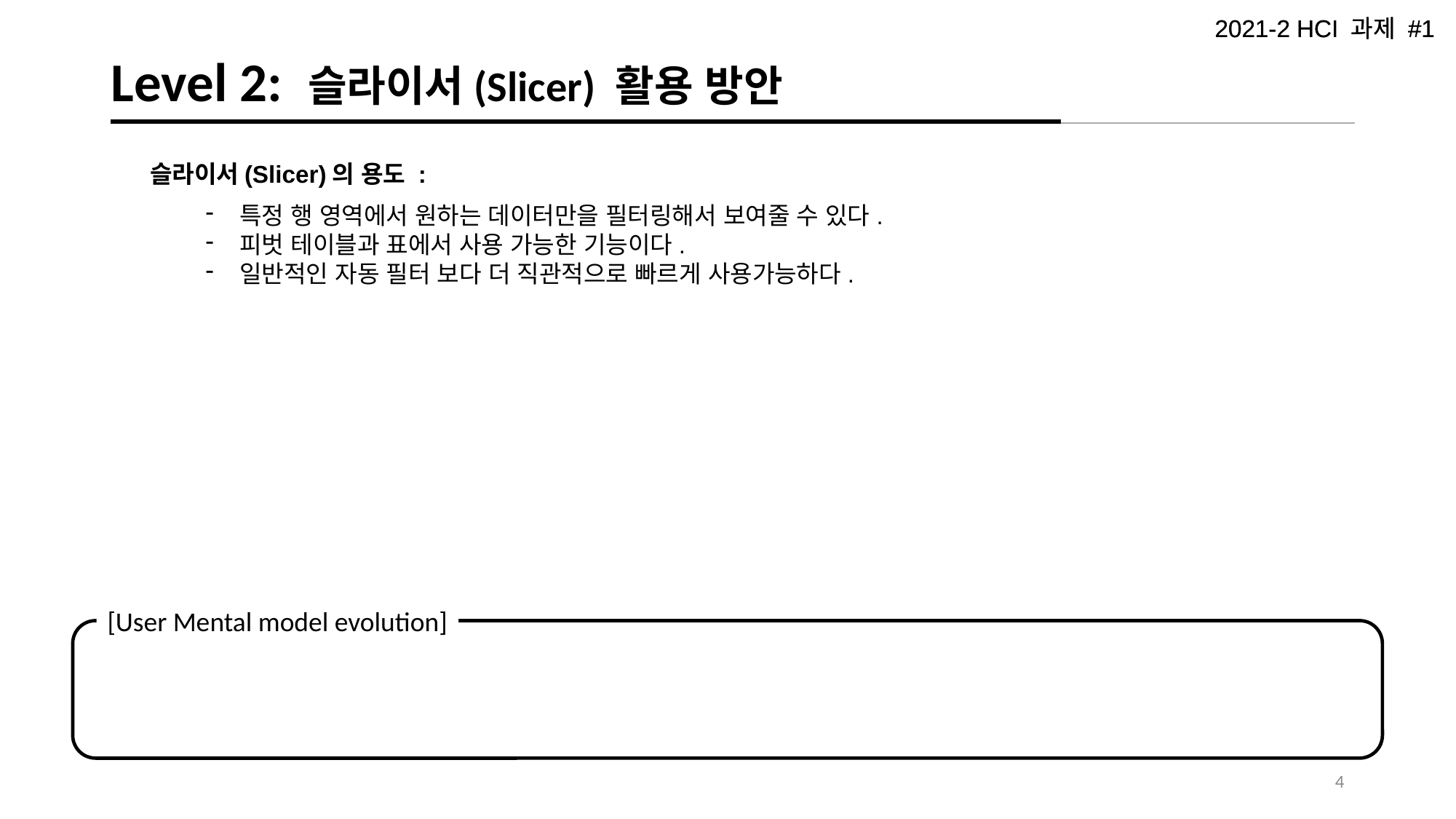

# Level 2: 슬라이서(Slicer) 활용 방안
슬라이서(Slicer)의 용도 :
특정 행 영역에서 원하는 데이터만을 필터링해서 보여줄 수 있다.
피벗 테이블과 표에서 사용 가능한 기능이다.
일반적인 자동 필터 보다 더 직관적으로 빠르게 사용가능하다.
[User Mental model evolution]

4